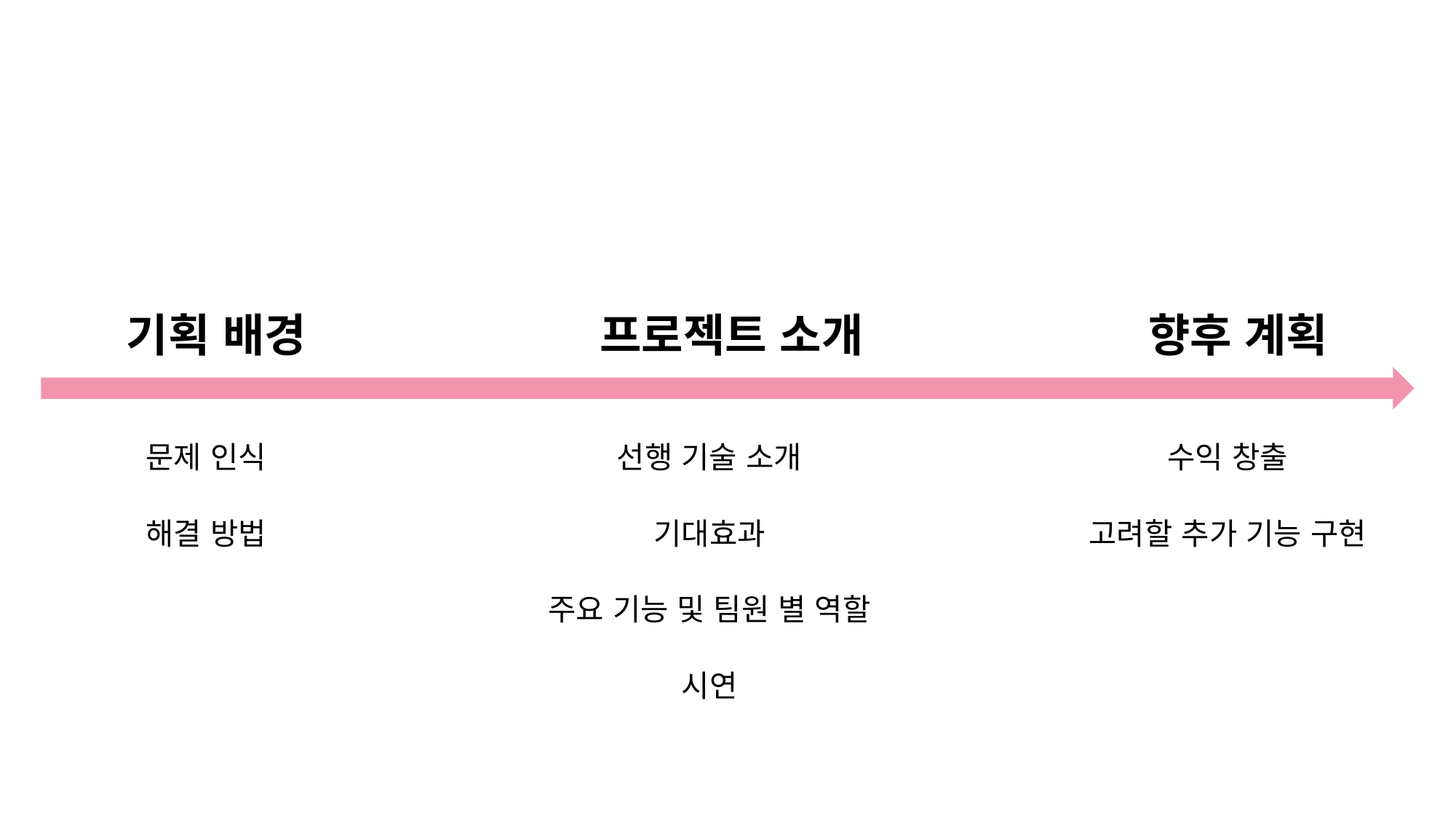

향후 계획
수익 창출
고려할 추가 기능 구현
기획 배경
문제 인식
해결 방법
프로젝트 소개
선행 기술 소개
주요 기능 및 팀원 별 역할
기대효과
시연